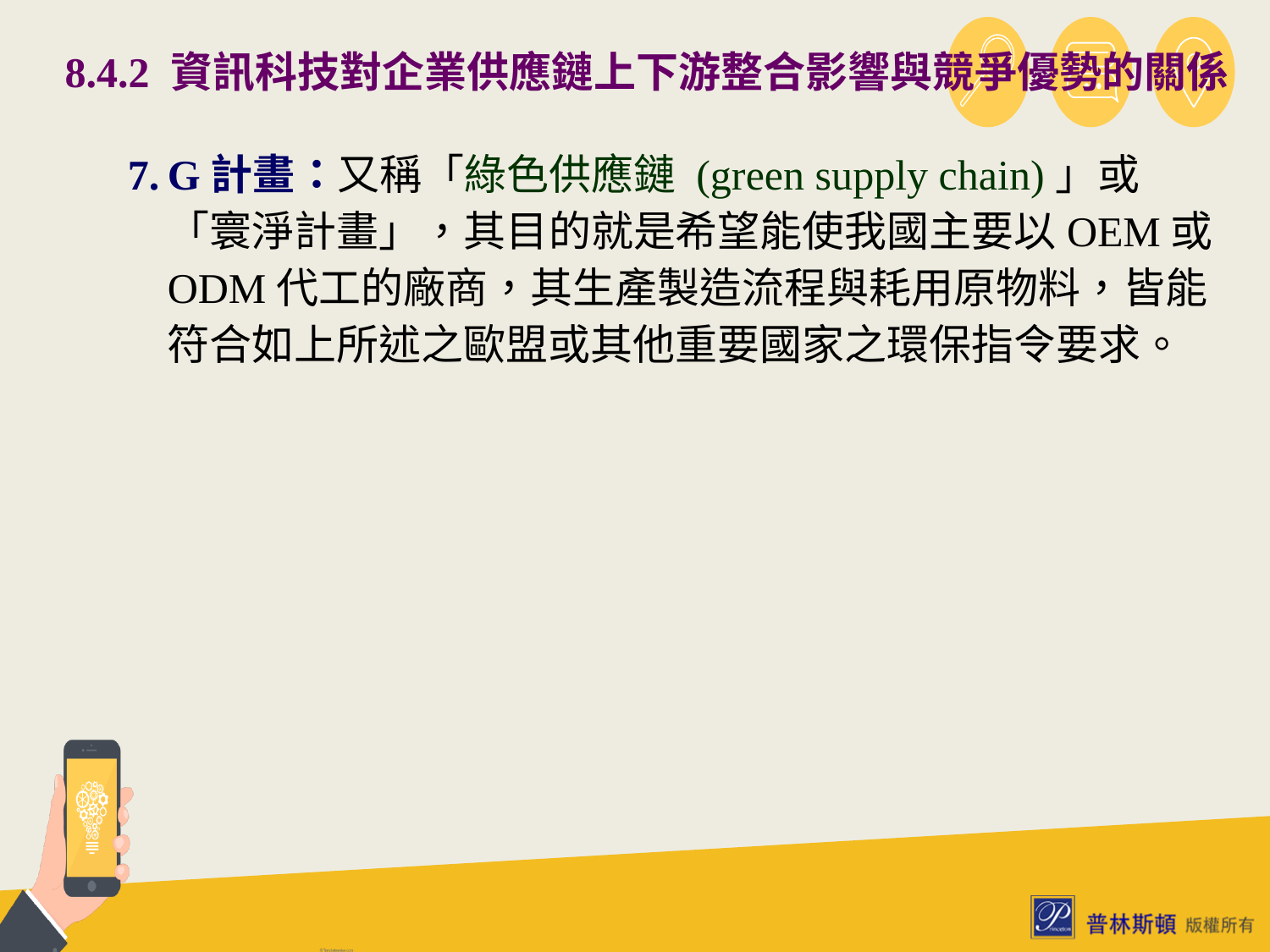

# 8.4.2 資訊科技對企業供應鏈上下游整合影響與競爭優勢的關係
G計畫：又稱「綠色供應鏈 (green supply chain)」或「寰淨計畫」，其目的就是希望能使我國主要以OEM或ODM代工的廠商，其生產製造流程與耗用原物料，皆能符合如上所述之歐盟或其他重要國家之環保指令要求。